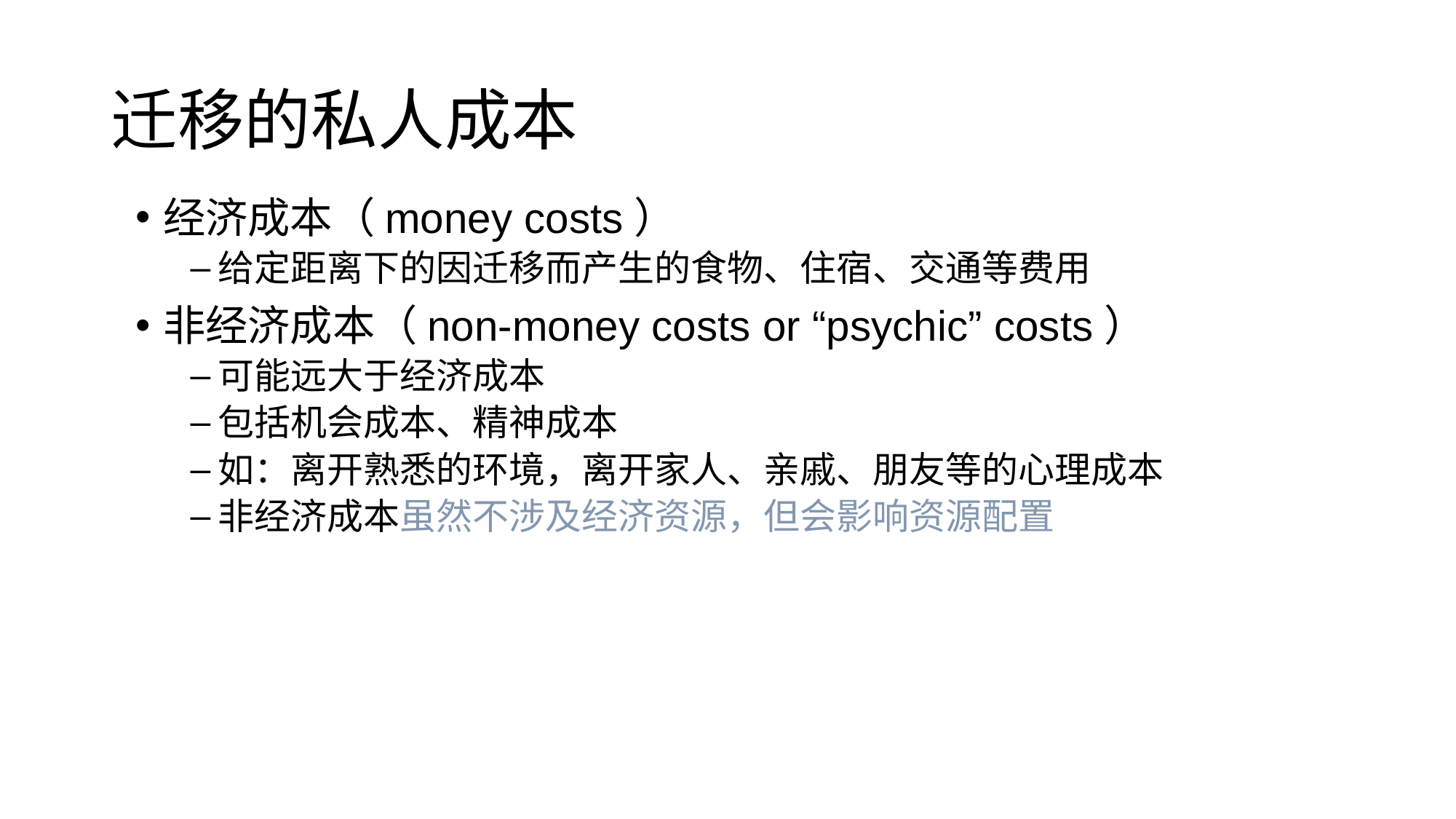

# 迁移的私人成本
经济成本（money costs）
给定距离下的因迁移而产生的食物、住宿、交通等费用
非经济成本（non-money costs or “psychic” costs）
可能远大于经济成本
包括机会成本、精神成本
如：离开熟悉的环境，离开家人、亲戚、朋友等的心理成本
非经济成本虽然不涉及经济资源，但会影响资源配置